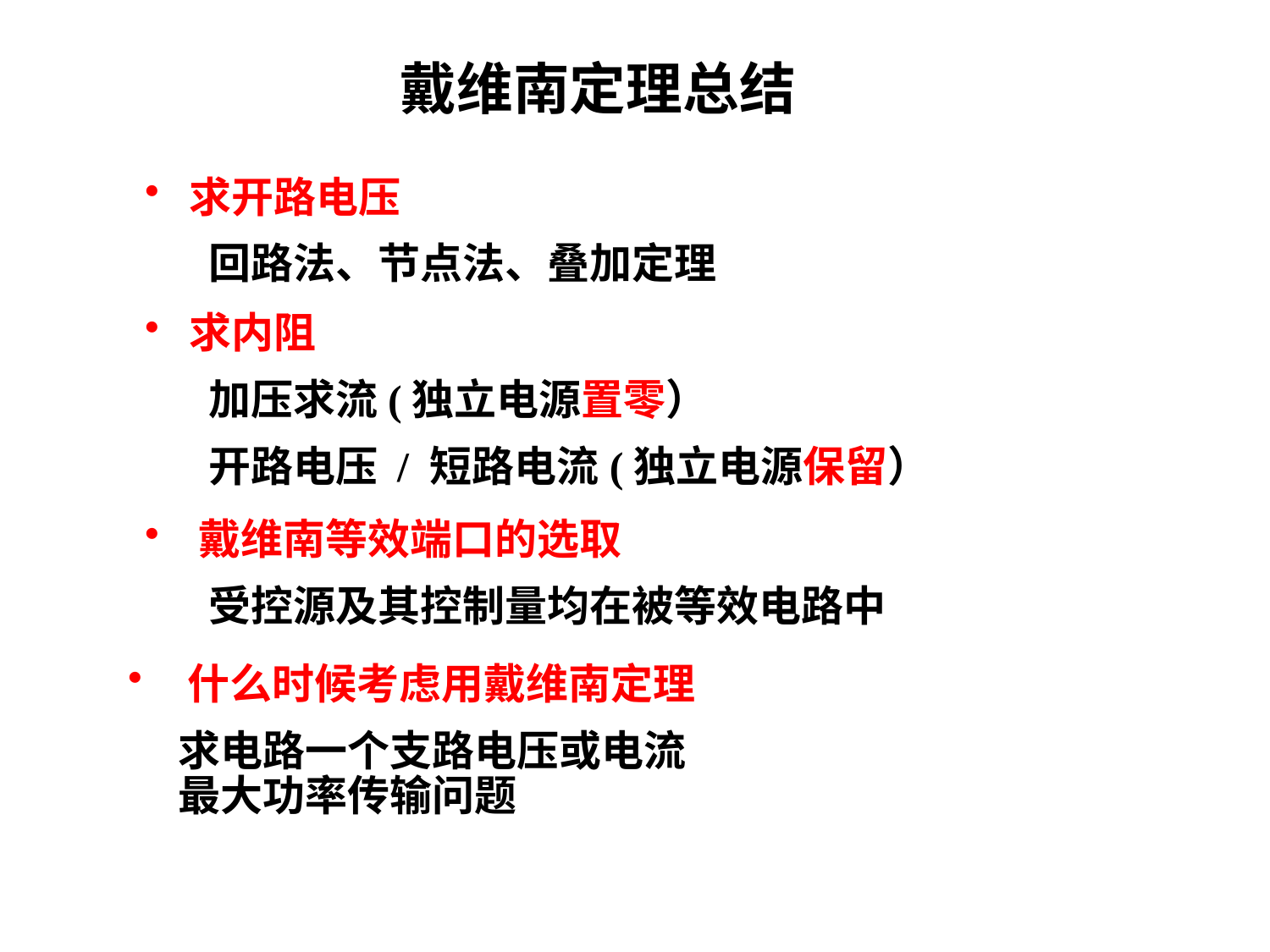

戴维南定理总结
  求开路电压
回路法、节点法、叠加定理
  求内阻
加压求流(独立电源置零）
开路电压 / 短路电流(独立电源保留）
   戴维南等效端口的选取
受控源及其控制量均在被等效电路中
  什么时候考虑用戴维南定理
求电路一个支路电压或电流最大功率传输问题